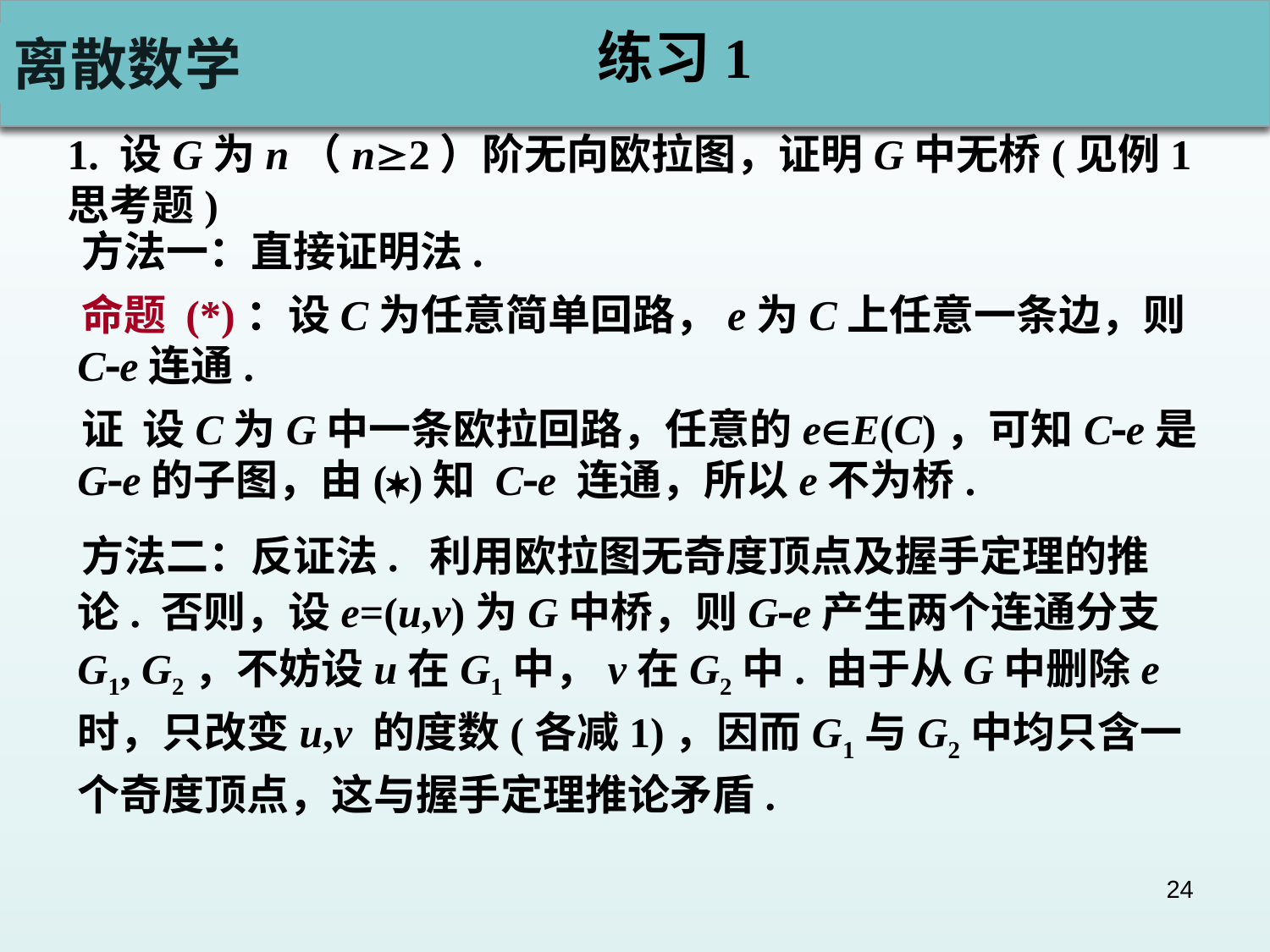

练习1
1. 设G为n（n≥2）阶无向欧拉图，证明G中无桥(见例1思考题)
方法一：直接证明法.
命题 (*)：设C为任意简单回路，e为C上任意一条边，则C−e连通.
证  设C为G中一条欧拉回路，任意的e∈E(C)，可知C−e是G−e的子图，由(∗)知 C−e 连通，所以e不为桥.
方法二：反证法.  利用欧拉图无奇度顶点及握手定理的推论. 否则，设e=(u,v)为G中桥，则G−e产生两个连通分支G1, G2，不妨设u在G1中，v在G2中. 由于从G中删除e时，只改变u,v 的度数(各减1)，因而G1与G2中均只含一个奇度顶点，这与握手定理推论矛盾.
24